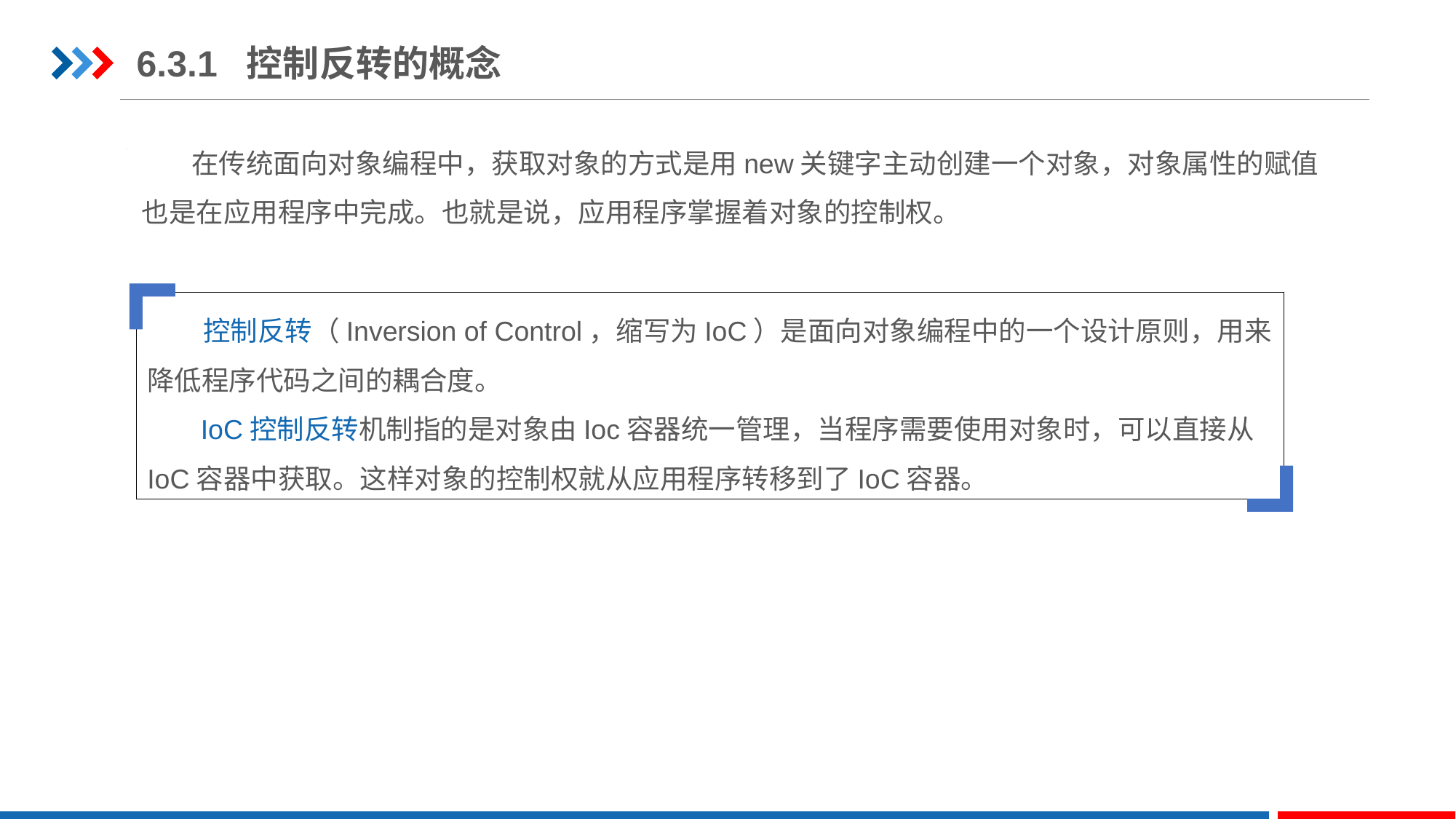

6.3.1  控制反转的概念
       在传统面向对象编程中，获取对象的方式是用new关键字主动创建一个对象，对象属性的赋值也是在应用程序中完成。也就是说，应用程序掌握着对象的控制权。
STEP  01

        控制反转（Inversion of Control，缩写为IoC）是面向对象编程中的一个设计原则，用来降低程序代码之间的耦合度。
       IoC控制反转机制指的是对象由Ioc容器统一管理，当程序需要使用对象时，可以直接从IoC容器中获取。这样对象的控制权就从应用程序转移到了IoC容器。